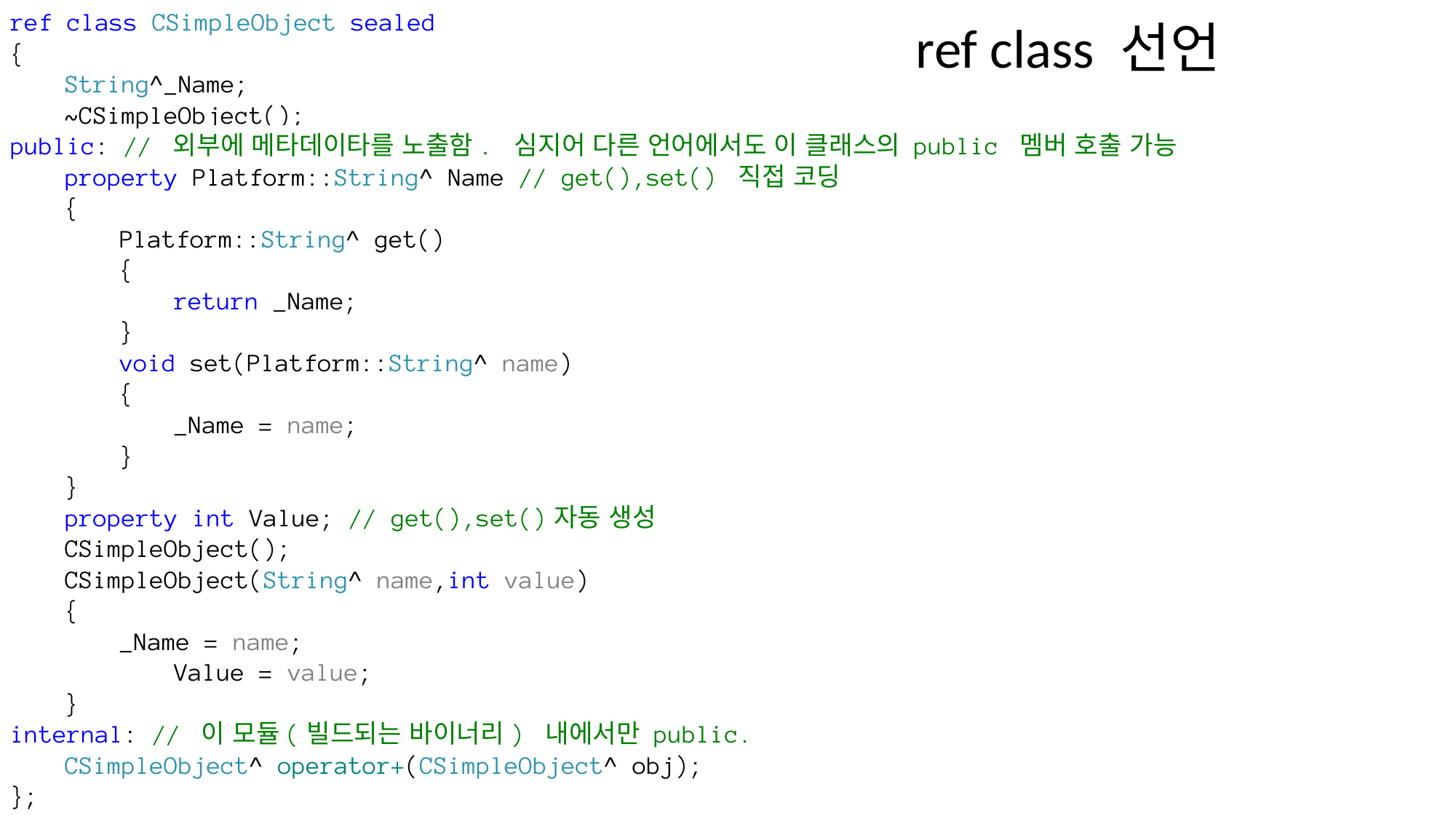

ref class CSimpleObject sealed
{
String^_Name;
~CSimpleObject();
public: // 외부에 메타데이타를 노출함. 심지어 다른 언어에서도 이 클래스의 public 멤버 호출 가능
property Platform::String^ Name // get(),set() 직접 코딩
{
Platform::String^ get()
{
return _Name;
}
void set(Platform::String^ name)
{
_Name = name;
}
}
property int Value; // get(),set()자동 생성
CSimpleObject();
CSimpleObject(String^ name,int value)
{
_Name = name;
	Value = value;
}
internal: // 이 모듈(빌드되는 바이너리) 내에서만 public.
CSimpleObject^ operator+(CSimpleObject^ obj);
};
ref class 선언